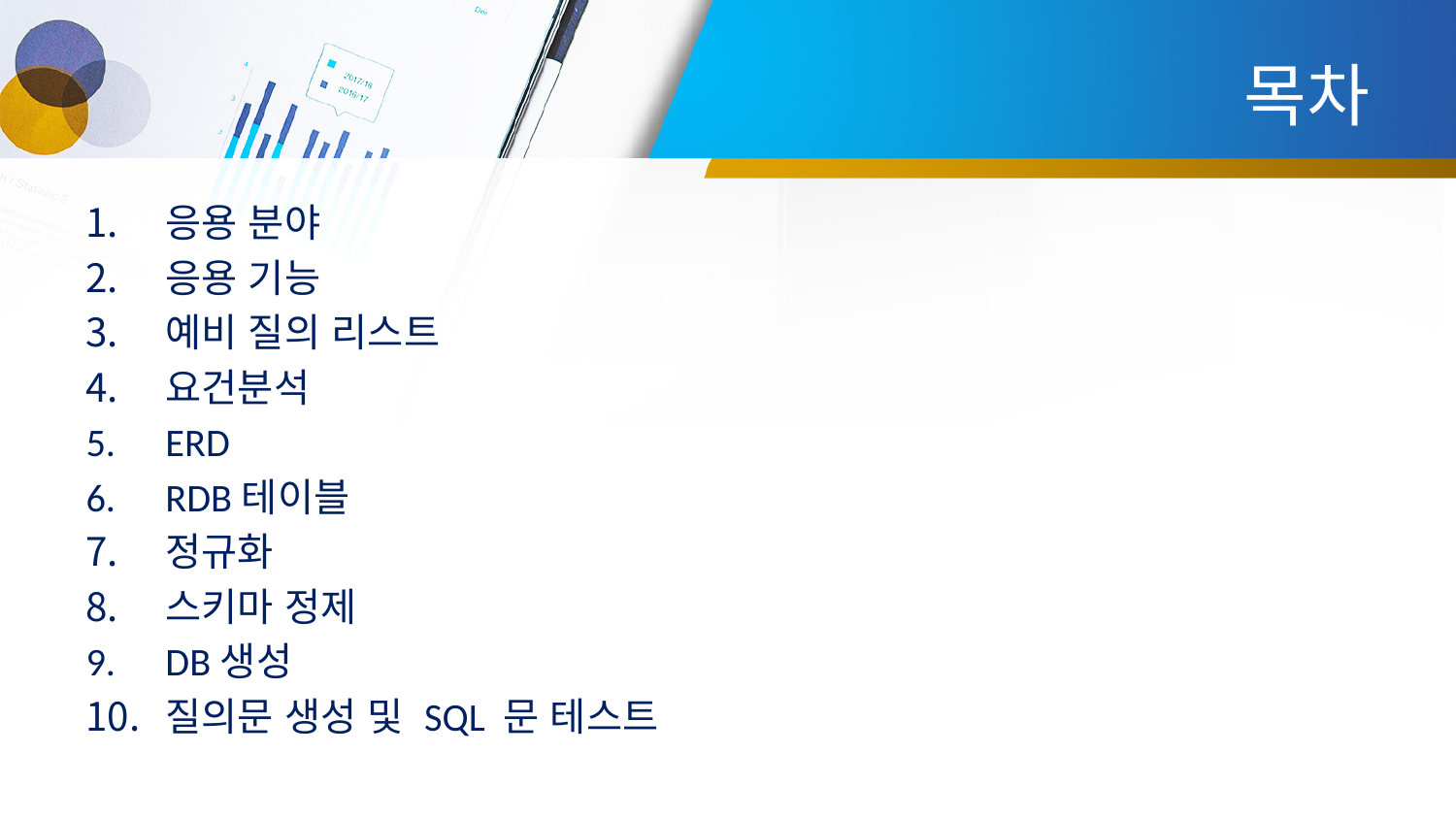

# 목차
응용 분야
응용 기능
예비 질의 리스트
요건분석
ERD
RDB테이블
정규화
스키마 정제
DB생성
질의문 생성 및 SQL 문 테스트